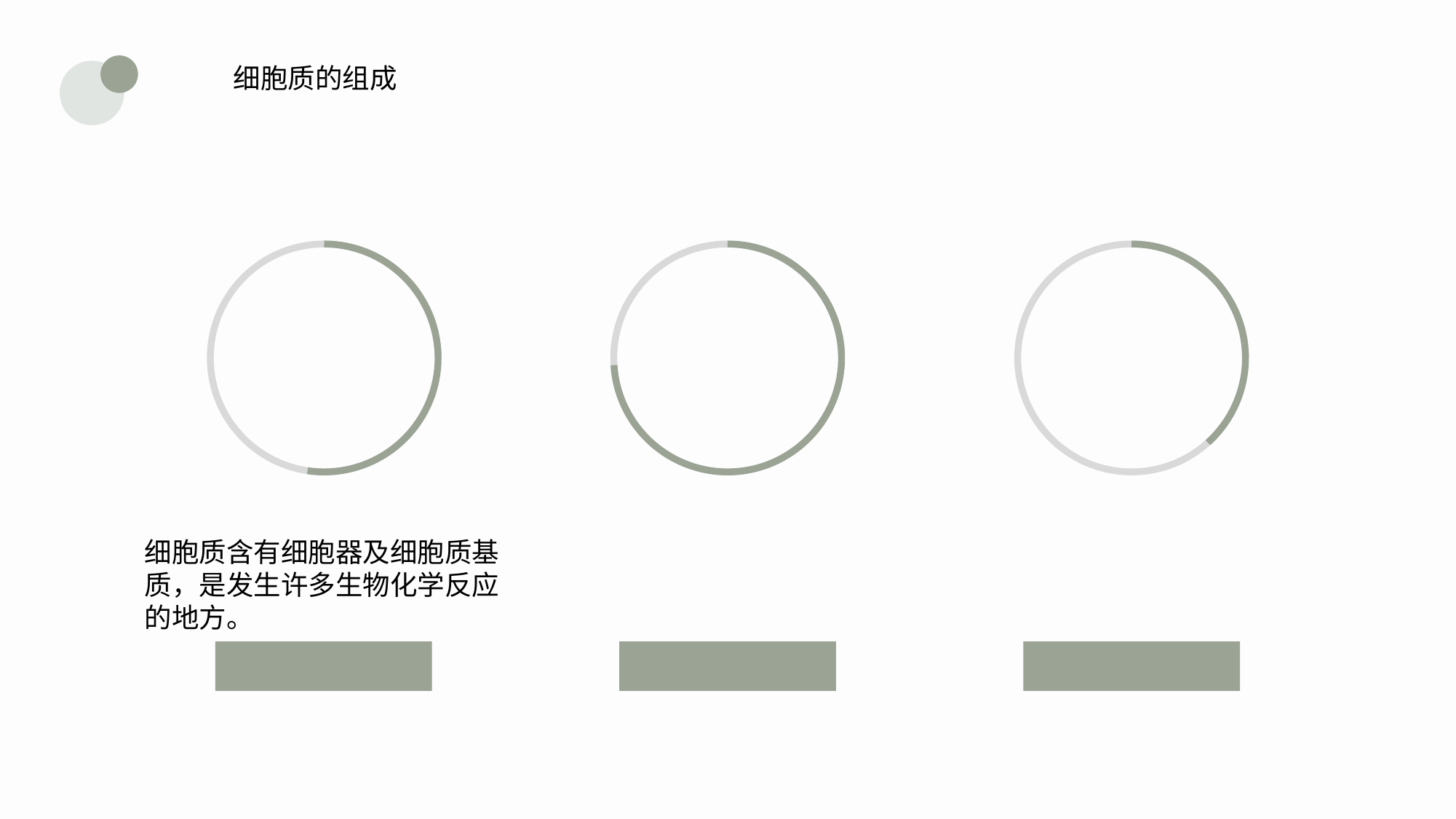

细胞质的组成

细胞质含有细胞器及细胞质基质，是发生许多生物化学反应的地方。